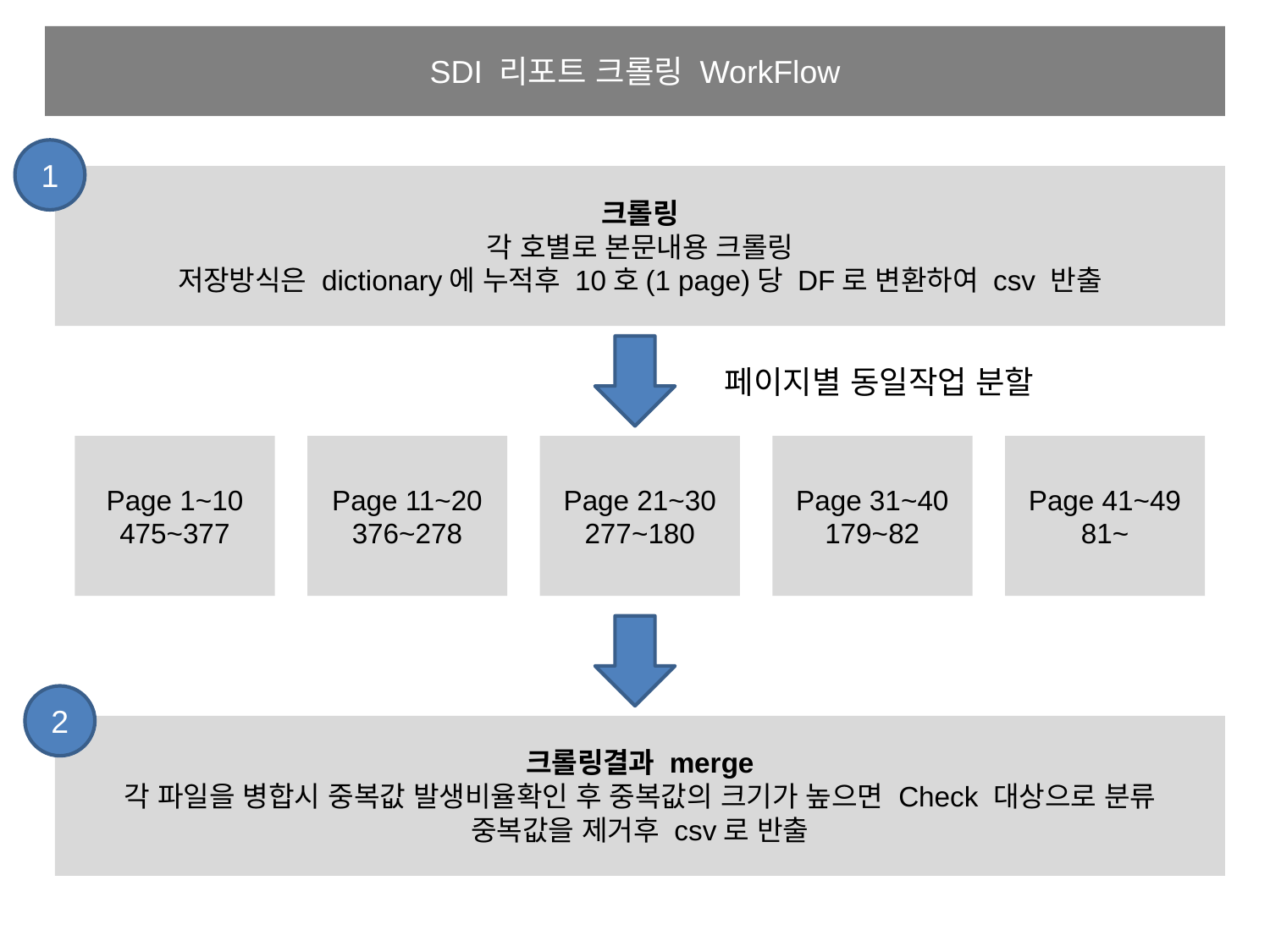

SDI 리포트 크롤링 WorkFlow
1
크롤링
각 호별로 본문내용 크롤링
저장방식은 dictionary에 누적후 10호(1 page)당 DF로 변환하여 csv 반출

페이지별 동일작업 분할
Page 1~10
475~377
Page 11~20
376~278
Page 21~30
277~180
Page 31~40
179~82
Page 41~49
81~

2
크롤링결과 merge
각 파일을 병합시 중복값 발생비율확인 후 중복값의 크기가 높으면 Check 대상으로 분류
중복값을 제거후 csv로 반출